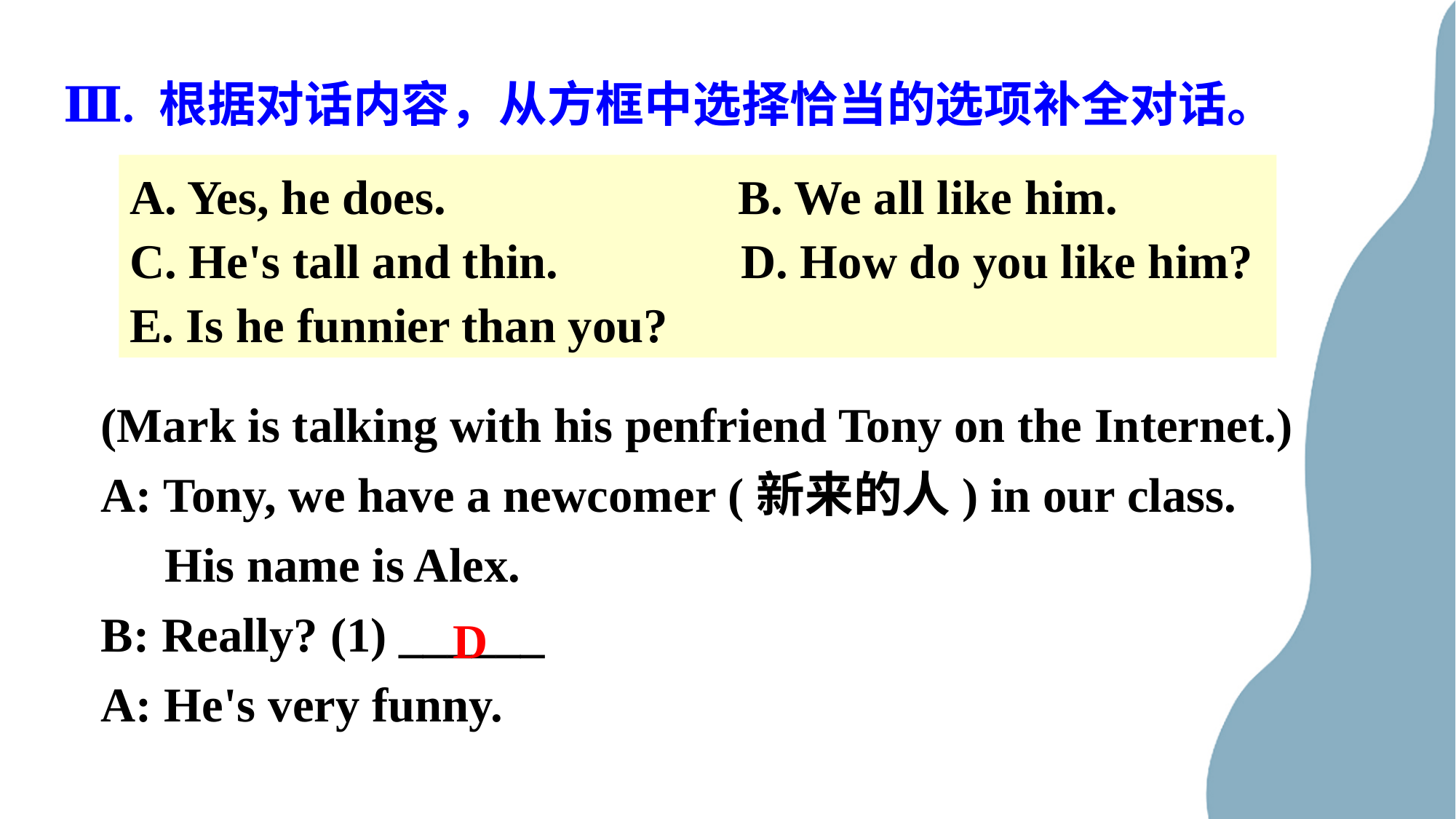

Ⅲ. 根据对话内容，从方框中选择恰当的选项补全对话。
A. Yes, he does.                        B. We all like him.
C. He's tall and thin.               D. How do you like him?
E. Is he funnier than you?
(Mark is talking with his penfriend Tony on the Internet.)
A: Tony, we have a newcomer (新来的人) in our class. His name is Alex.
B: Really? (1) ______
A: He's very funny.
D